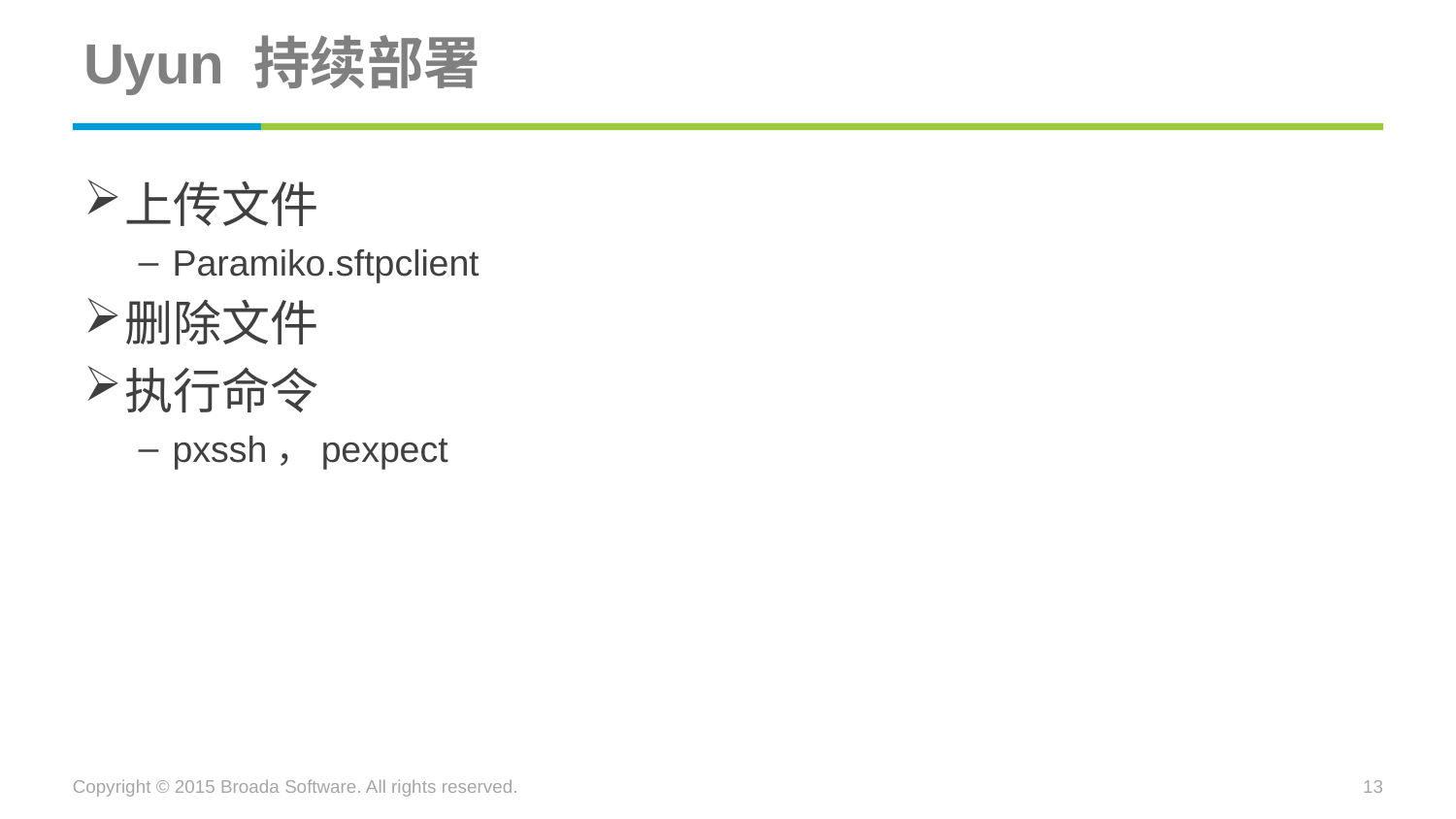

# Uyun 持续部署
上传文件
Paramiko.sftpclient
删除文件
执行命令
pxssh，pexpect